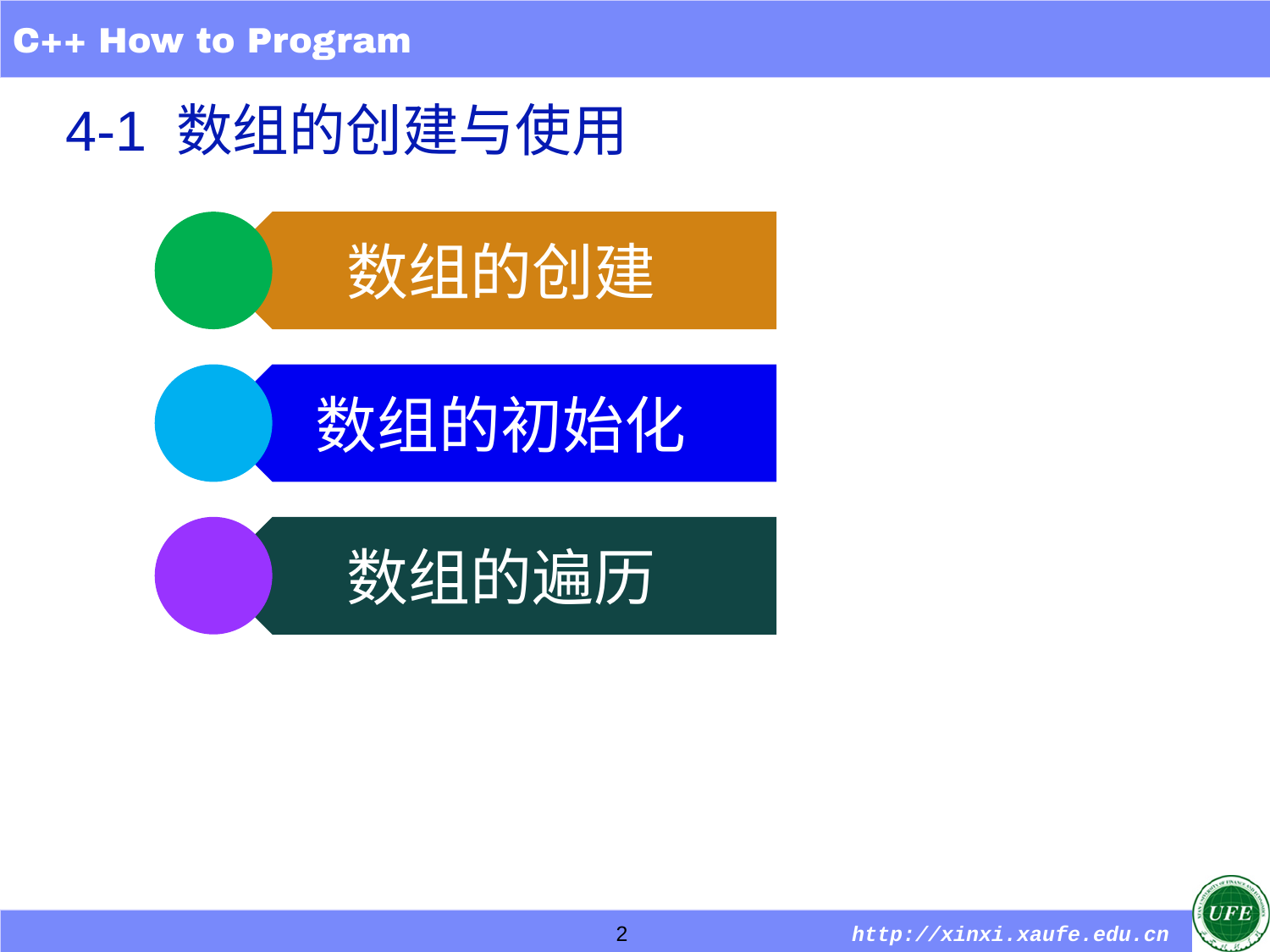

# 4-1 数组的创建与使用
数组的创建
数组的初始化
数组的遍历
2